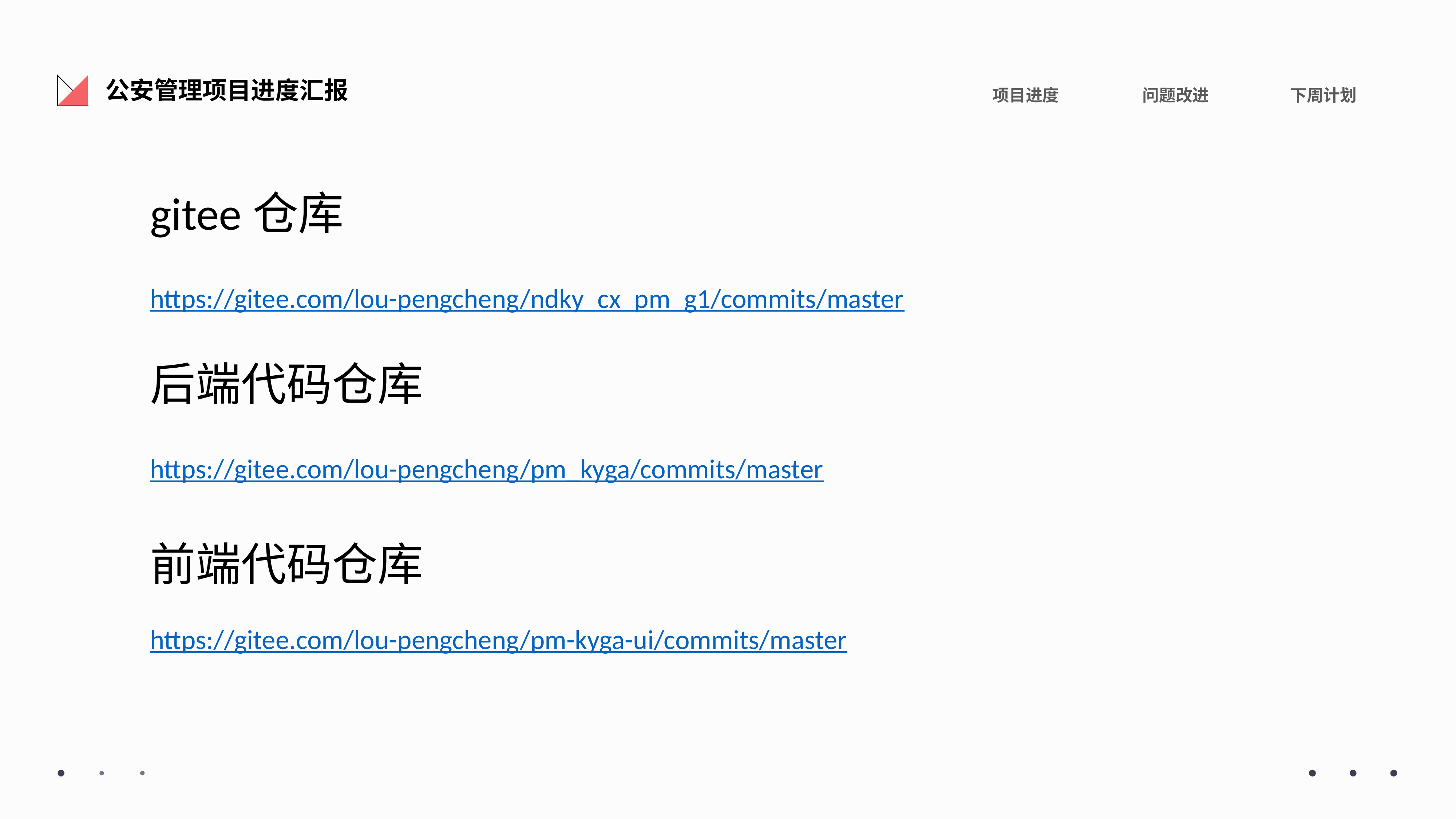

公安管理项目进度汇报
项目进度
问题改进
下周计划
gitee仓库
https://gitee.com/lou-pengcheng/ndky_cx_pm_g1/commits/master
后端代码仓库
https://gitee.com/lou-pengcheng/pm_kyga/commits/master
前端代码仓库
https://gitee.com/lou-pengcheng/pm-kyga-ui/commits/master